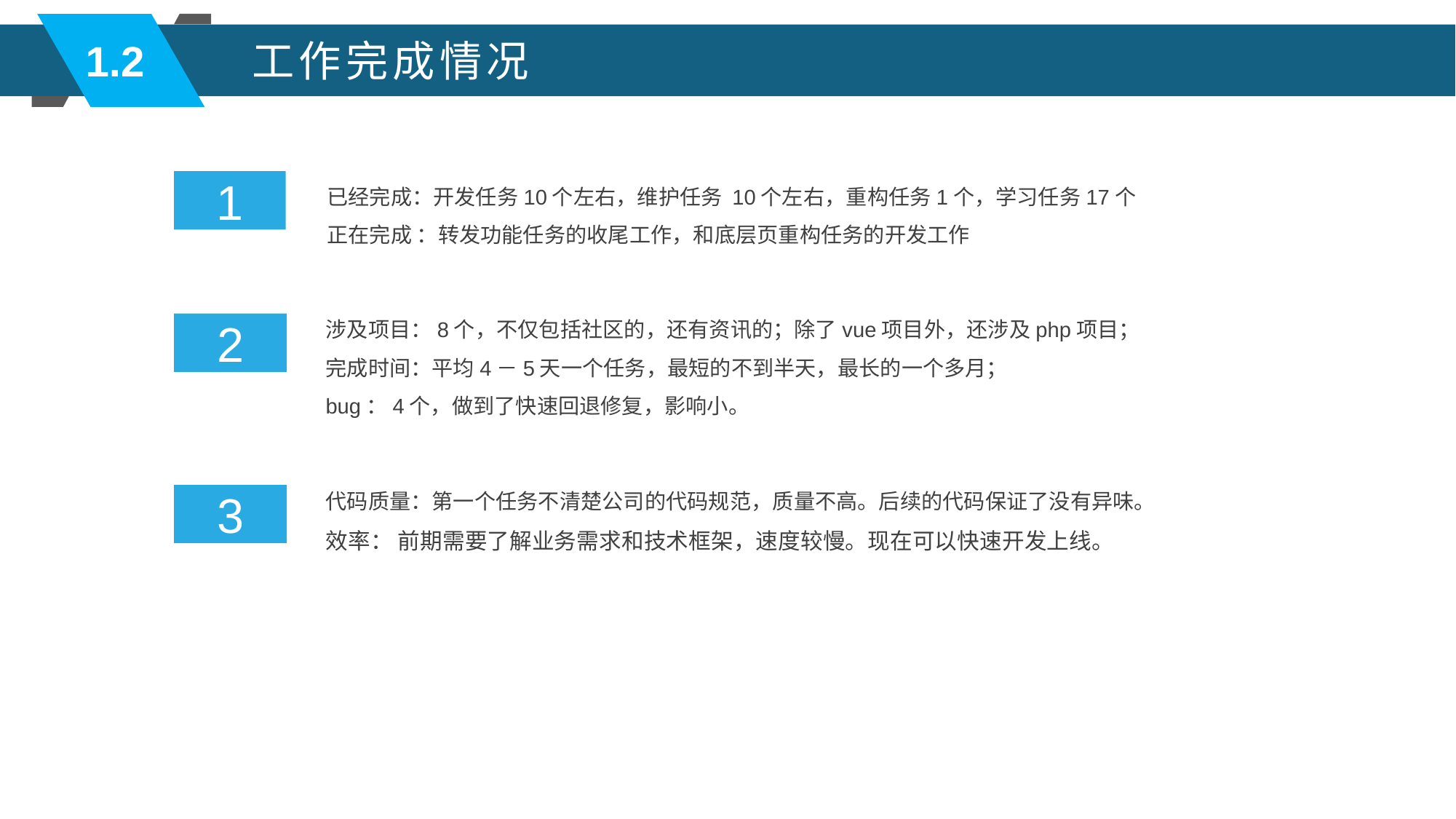

1.2
工作完成情况

已经完成：开发任务10个左右，维护任务 10个左右，重构任务1个，学习任务17个
正在完成 ：转发功能任务的收尾工作，和底层页重构任务的开发工作

1
涉及项目：8个，不仅包括社区的，还有资讯的；除了vue项目外，还涉及php项目；
完成时间：平均4－5天一个任务，最短的不到半天，最长的一个多月；
bug：4个，做到了快速回退修复，影响小。

2
代码质量：第一个任务不清楚公司的代码规范，质量不高。后续的代码保证了没有异味。
效率： 前期需要了解业务需求和技术框架，速度较慢。现在可以快速开发上线。
3